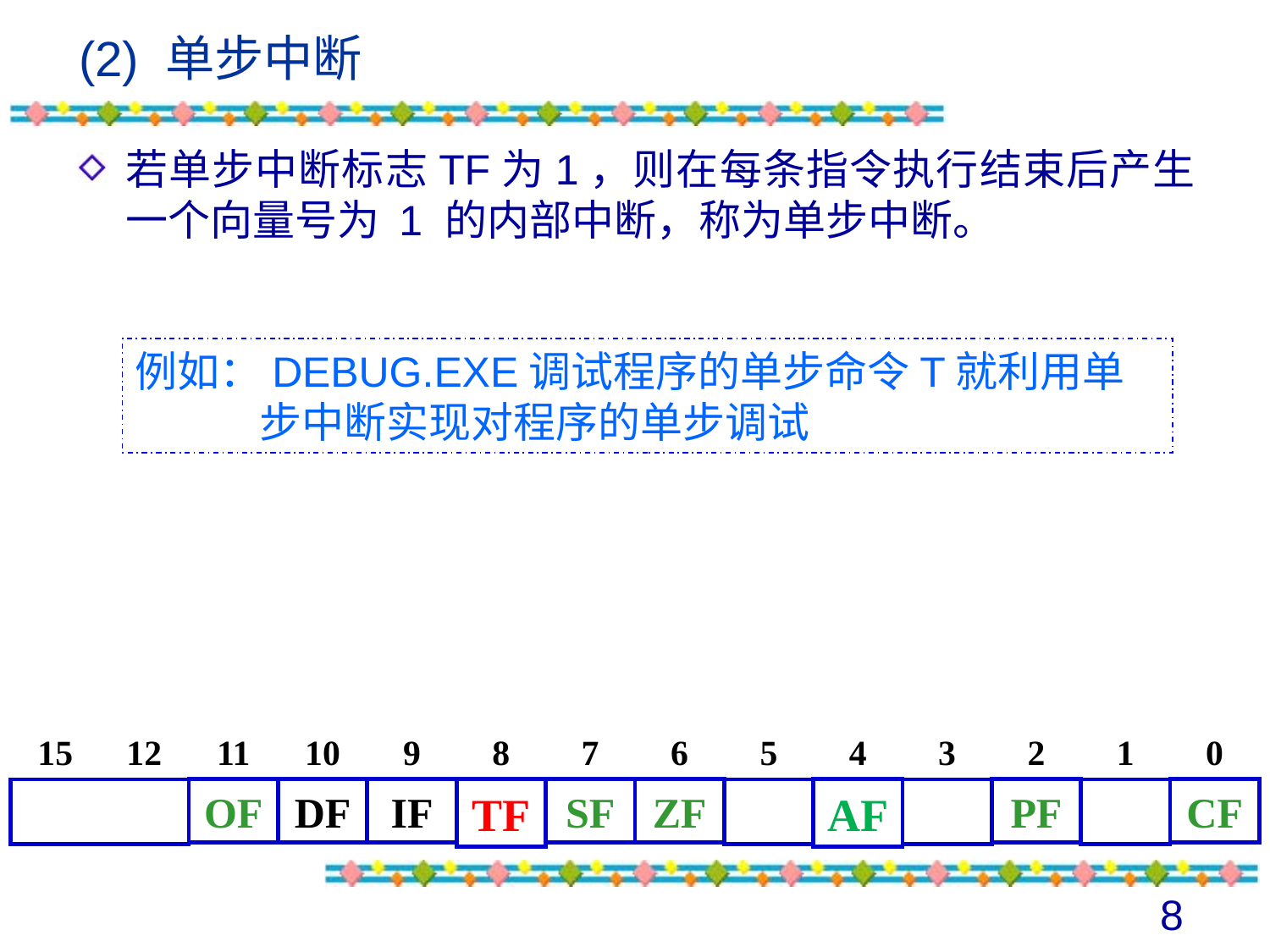

# (2) 单步中断
若单步中断标志TF为1，则在每条指令执行结束后产生一个向量号为 1 的内部中断，称为单步中断。
例如：DEBUG.EXE调试程序的单步命令T就利用单步中断实现对程序的单步调试
15      12
11
10
9
8
7
6
5
4
3
2
1
0

OF
DF
IF
TF
SF
ZF

AF

PF

CF